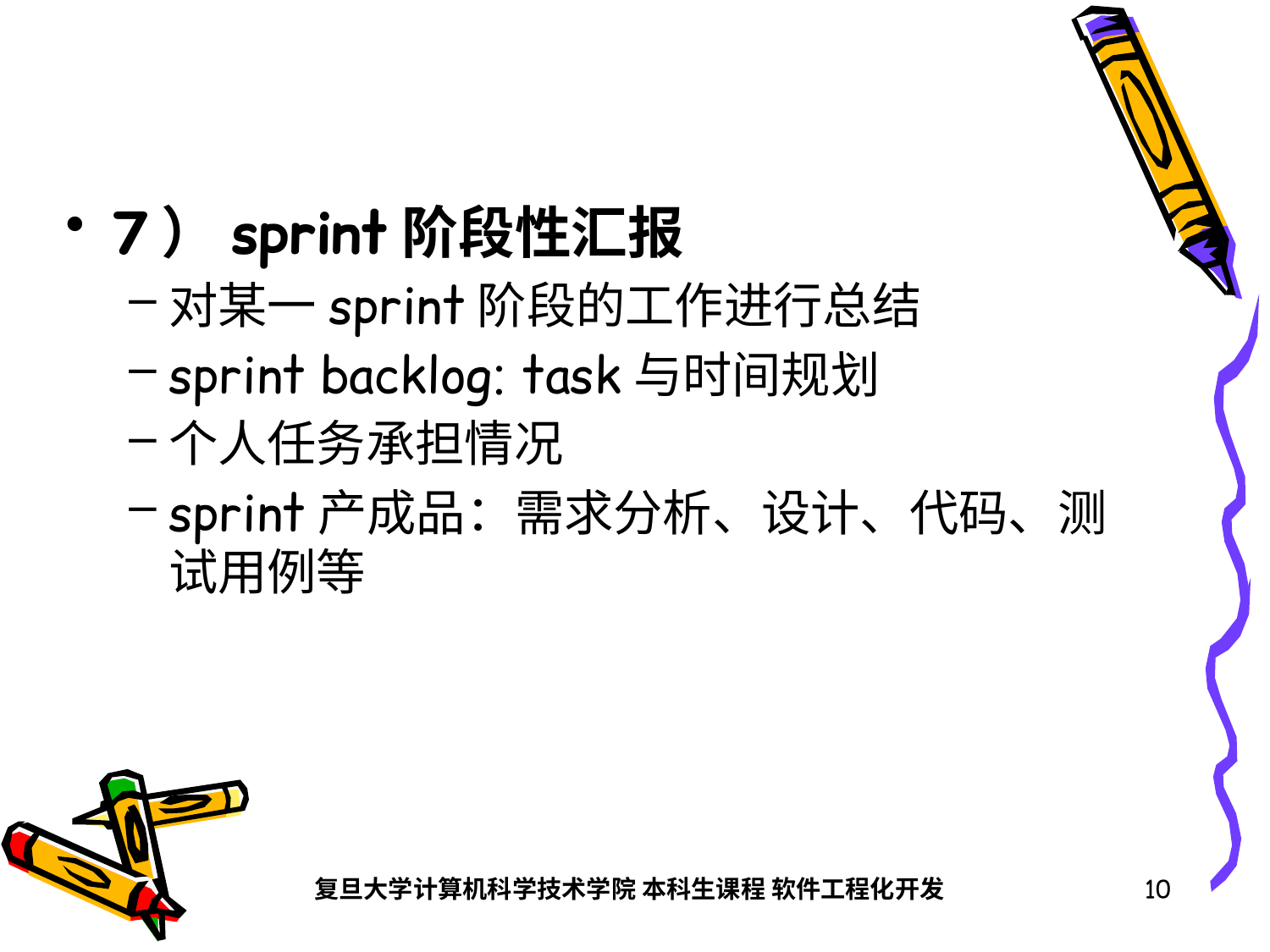

#
7）sprint阶段性汇报
对某一sprint阶段的工作进行总结
sprint backlog: task与时间规划
个人任务承担情况
sprint产成品：需求分析、设计、代码、测试用例等

复旦大学计算机科学技术学院 本科生课程 软件工程化开发
10